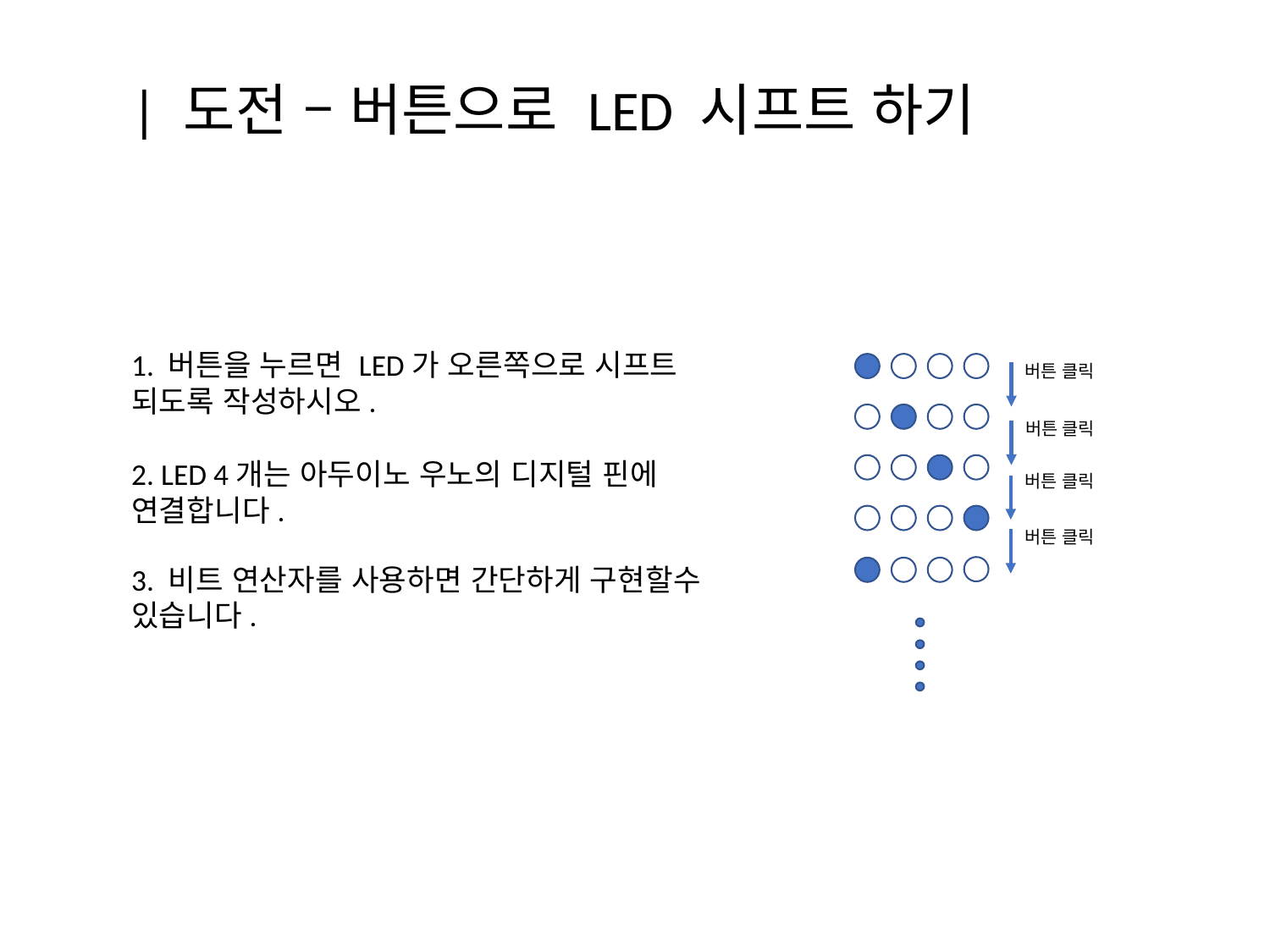

| 도전 – 버튼으로 LED 시프트 하기
1. 버튼을 누르면 LED가 오른쪽으로 시프트 되도록 작성하시오.

버튼 클릭

버튼 클릭
2. LED 4개는 아두이노 우노의 디지털 핀에 연결합니다.

버튼 클릭

버튼 클릭
3. 비트 연산자를 사용하면 간단하게 구현할수 있습니다.